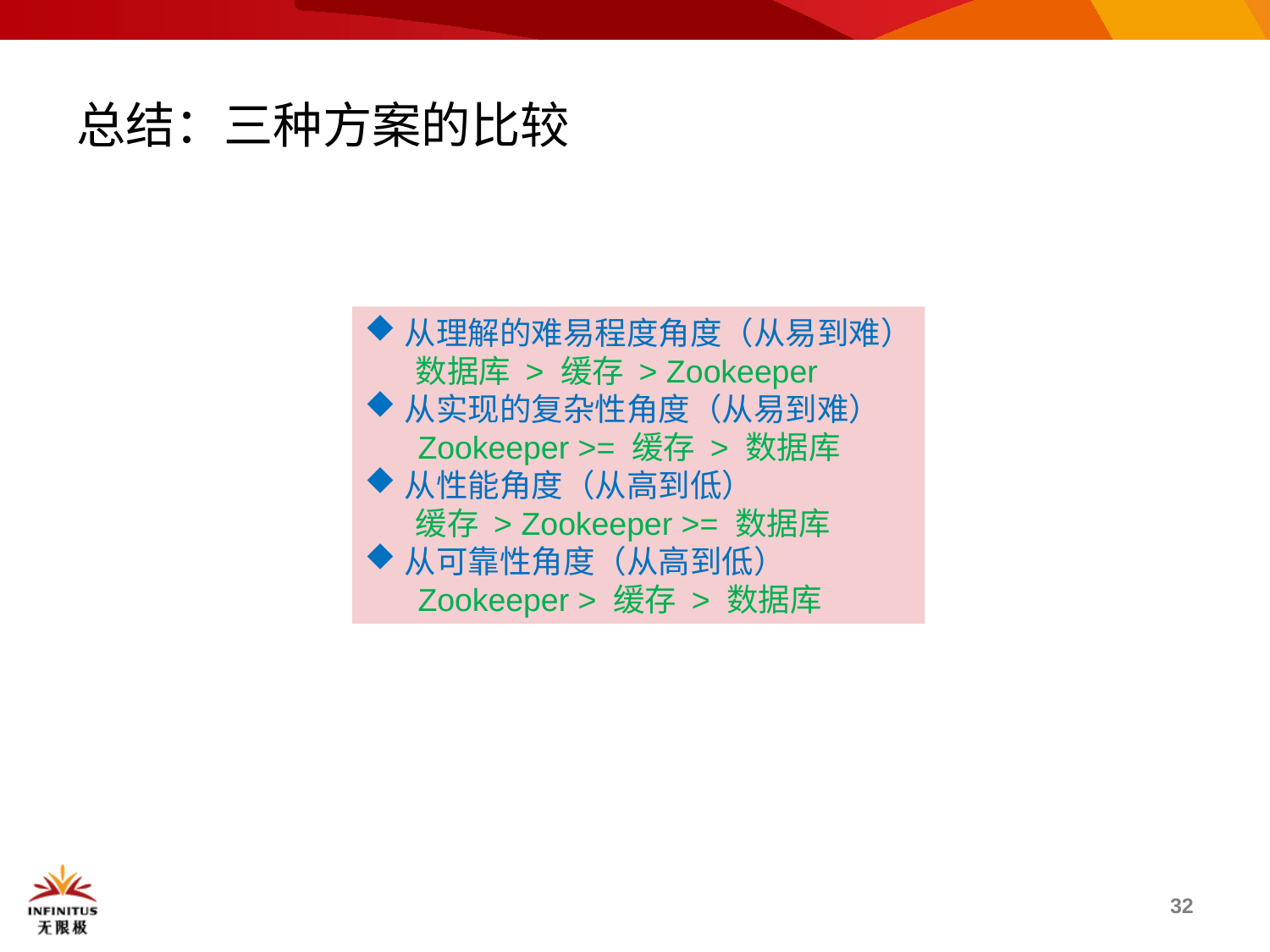

# 总结：三种方案的比较
从理解的难易程度角度（从易到难）
      数据库 > 缓存 > Zookeeper
从实现的复杂性角度（从易到难）
      Zookeeper >= 缓存 > 数据库
从性能角度（从高到低）
      缓存 > Zookeeper >= 数据库
从可靠性角度（从高到低）
      Zookeeper > 缓存 > 数据库
32